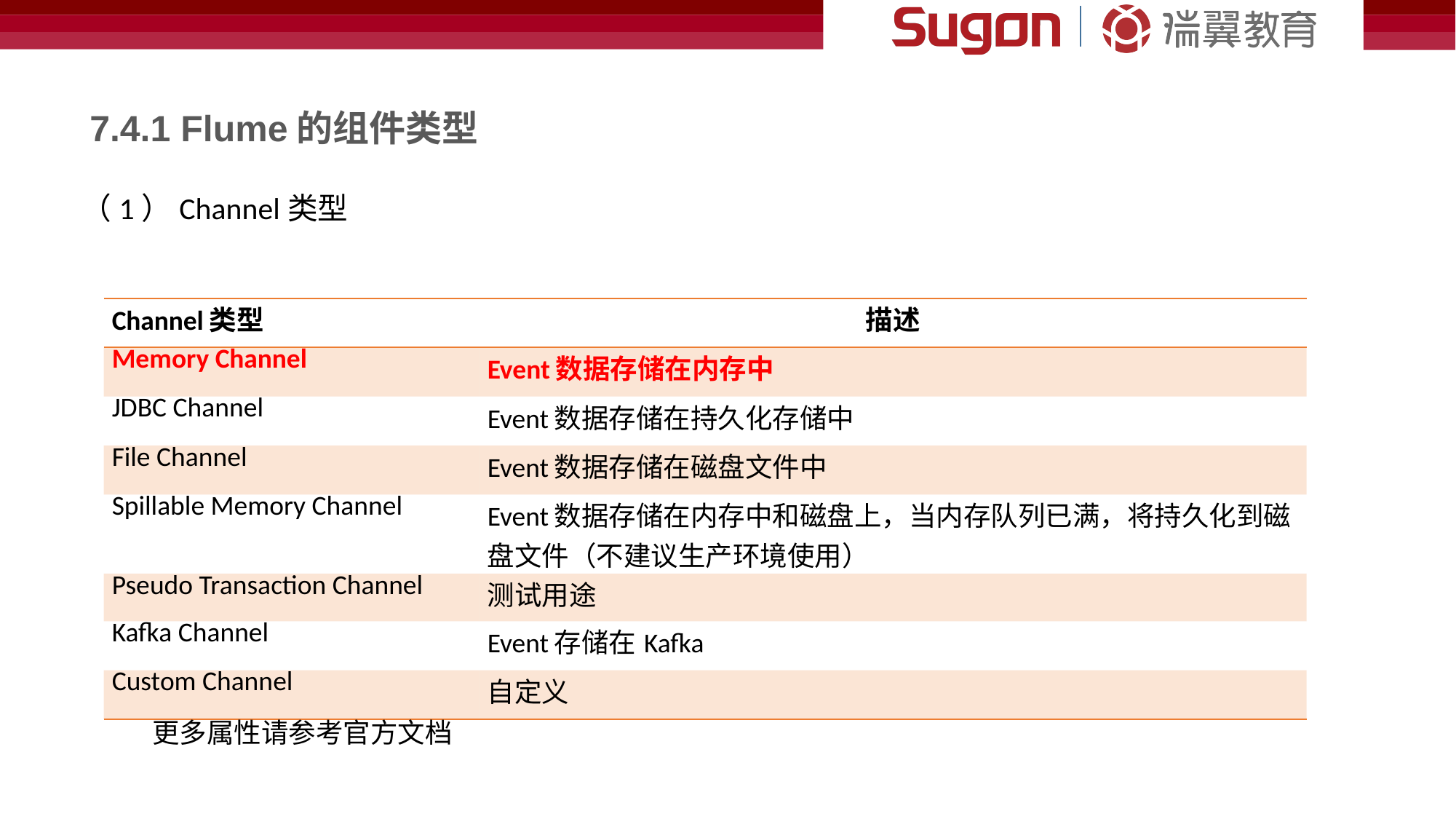

7.4.1 Flume的组件类型
（1）Channel类型
| Channel类型 | 描述 |
| --- | --- |
| Memory Channel | Event数据存储在内存中 |
| JDBC Channel | Event数据存储在持久化存储中 |
| File Channel | Event数据存储在磁盘文件中 |
| Spillable Memory Channel | Event数据存储在内存中和磁盘上，当内存队列已满，将持久化到磁盘文件（不建议生产环境使用） |
| Pseudo Transaction Channel | 测试用途 |
| Kafka Channel | Event存储在Kafka |
| Custom Channel | 自定义 |
更多属性请参考官方文档